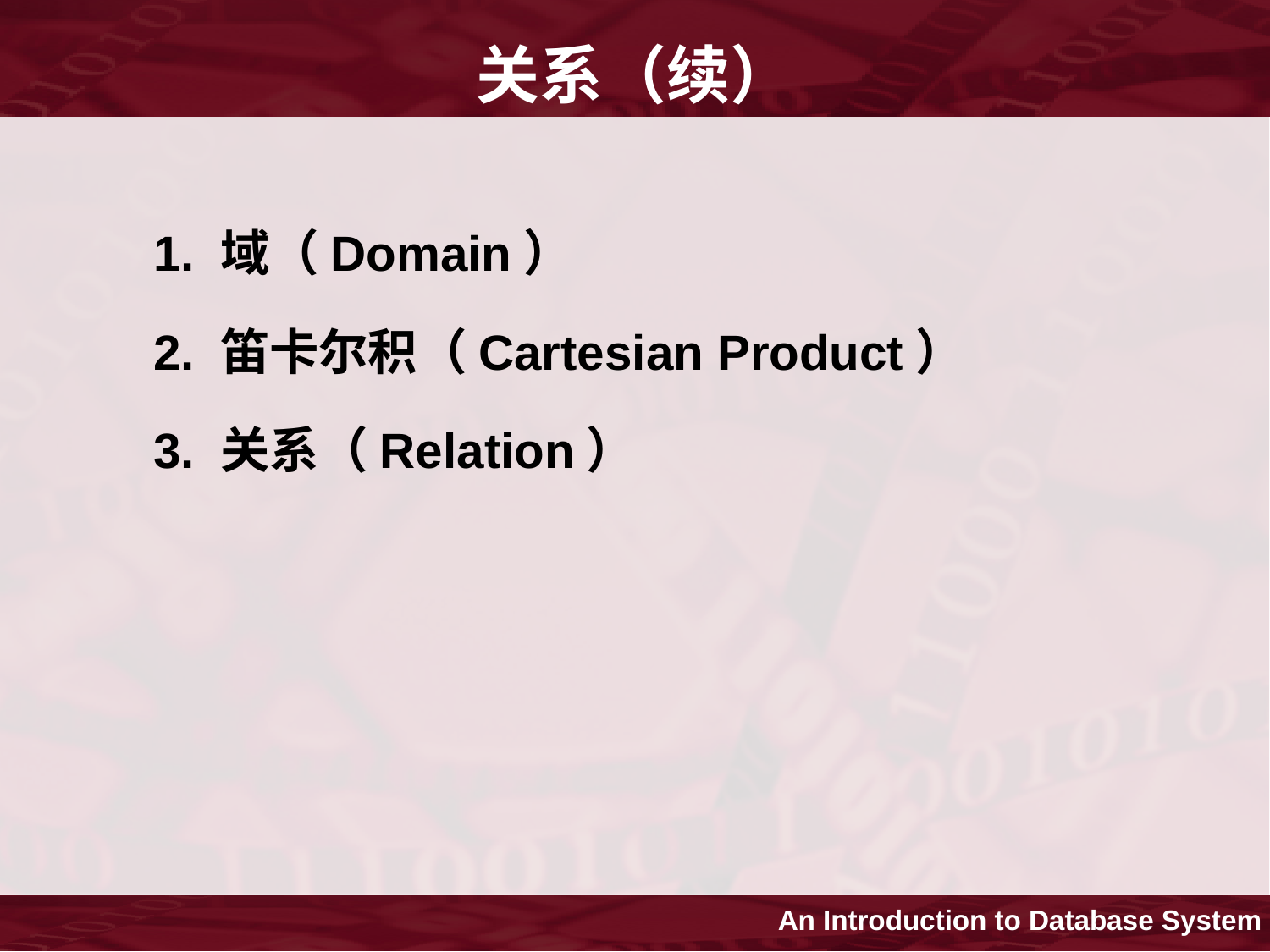

# 关系（续）
 1. 域（Domain）
 2. 笛卡尔积（Cartesian Product）
 3. 关系（Relation）